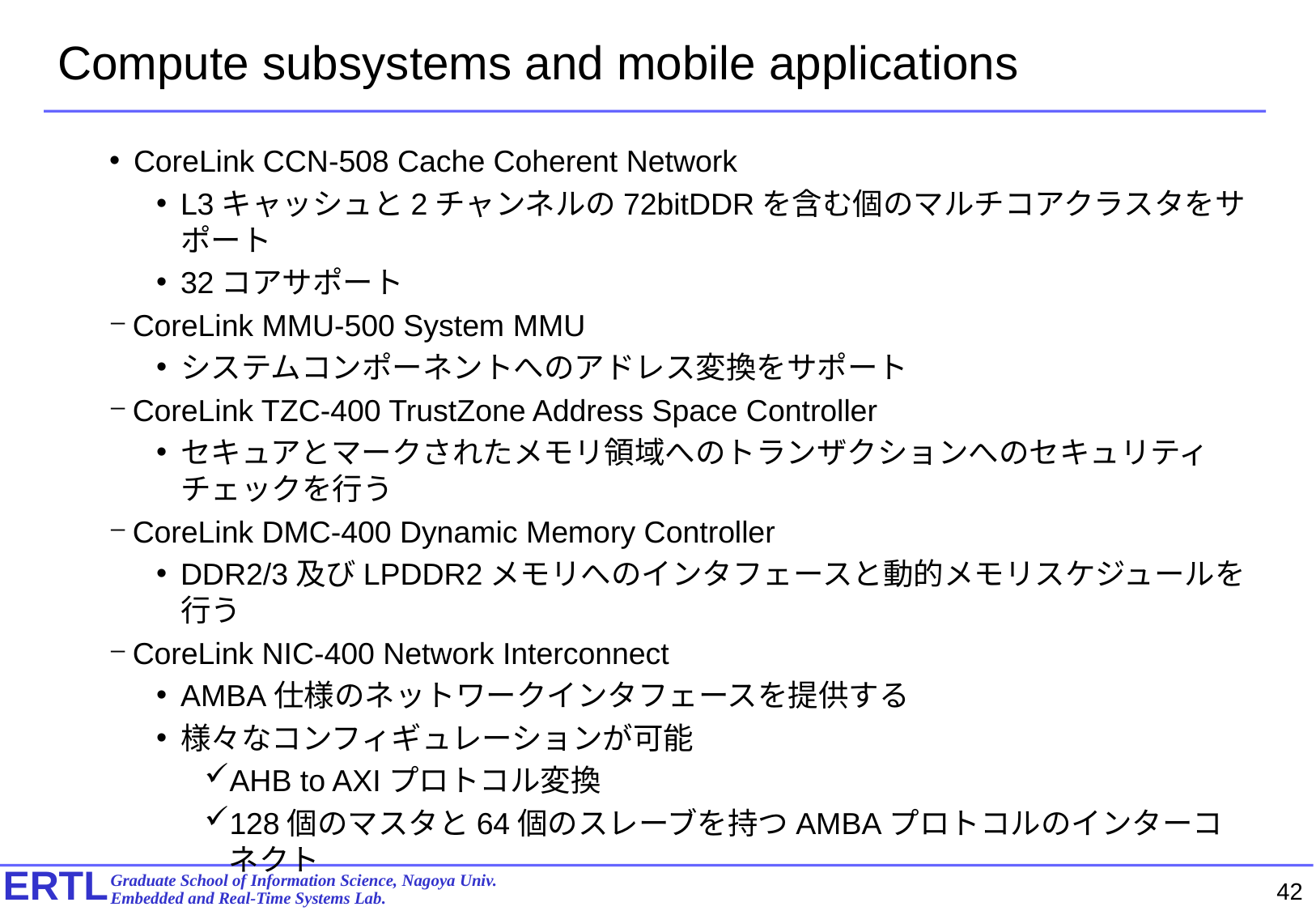

# Compute subsystems and mobile applications
CoreLink CCN-508 Cache Coherent Network
L3キャッシュと2チャンネルの72bitDDRを含む個のマルチコアクラスタをサポート
32コアサポート
CoreLink MMU-500 System MMU
システムコンポーネントへのアドレス変換をサポート
CoreLink TZC-400 TrustZone Address Space Controller
セキュアとマークされたメモリ領域へのトランザクションへのセキュリティチェックを行う
CoreLink DMC-400 Dynamic Memory Controller
DDR2/3及びLPDDR2メモリへのインタフェースと動的メモリスケジュールを行う
CoreLink NIC-400 Network Interconnect
AMBA仕様のネットワークインタフェースを提供する
様々なコンフィギュレーションが可能
AHB to AXIプロトコル変換
128個のマスタと64個のスレーブを持つAMBAプロトコルのインターコネクト

42